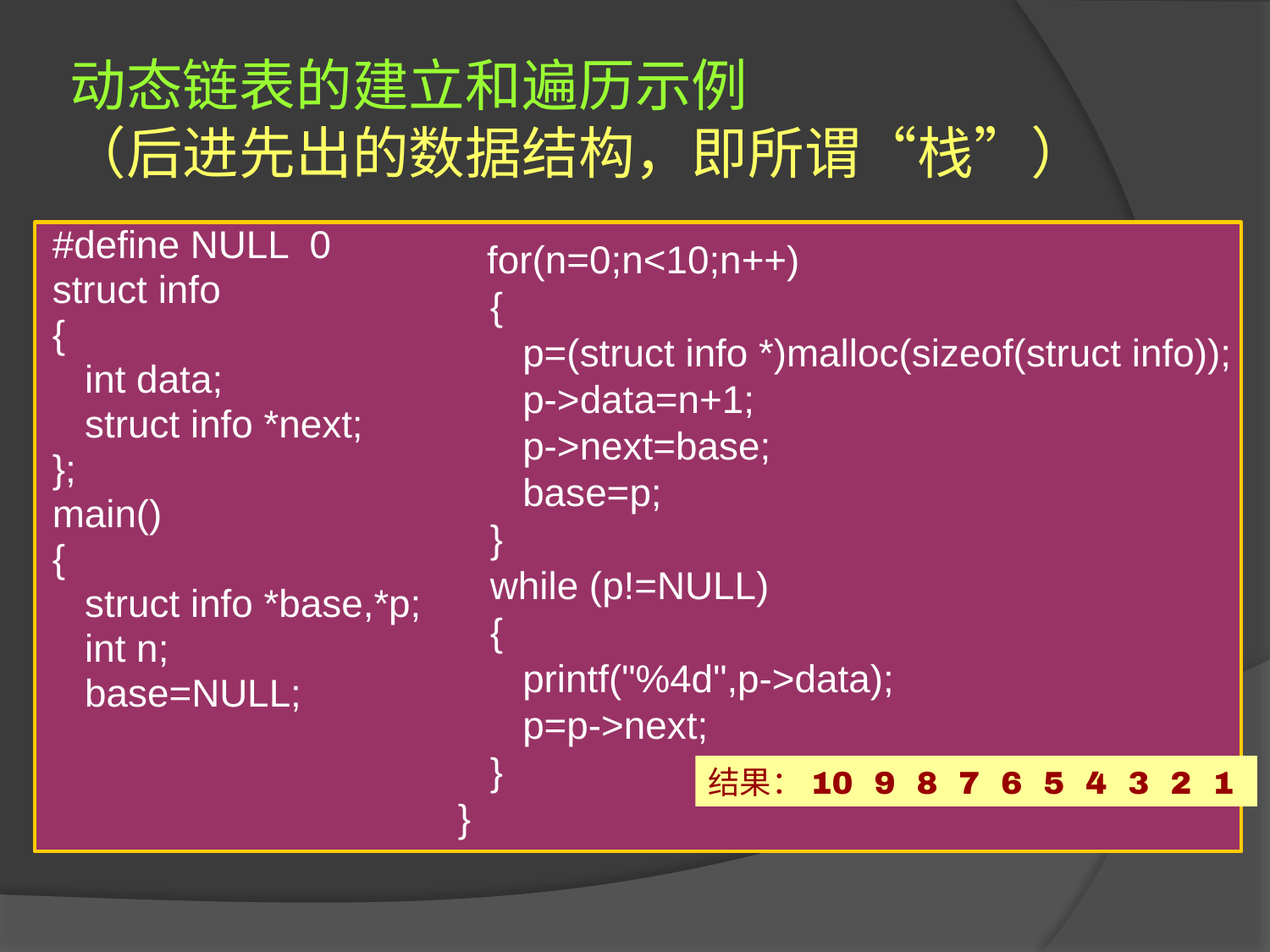

# 动态链表的建立和遍历示例 （后进先出的数据结构，即所谓“栈”）
#define NULL  0
struct info
{
   int data;
   struct info *next;
};
main()
{
   struct info *base,*p;
   int n;
   base=NULL;

   for(n=0;n<10;n++)
   {
      p=(struct info *)malloc(sizeof(struct info));
      p->data=n+1;
      p->next=base;
      base=p;
   }
   while (p!=NULL)
   {
      printf("%4d",p->data);
      p=p->next;
   }
}

结果：10  9  8  7  6  5  4  3  2  1